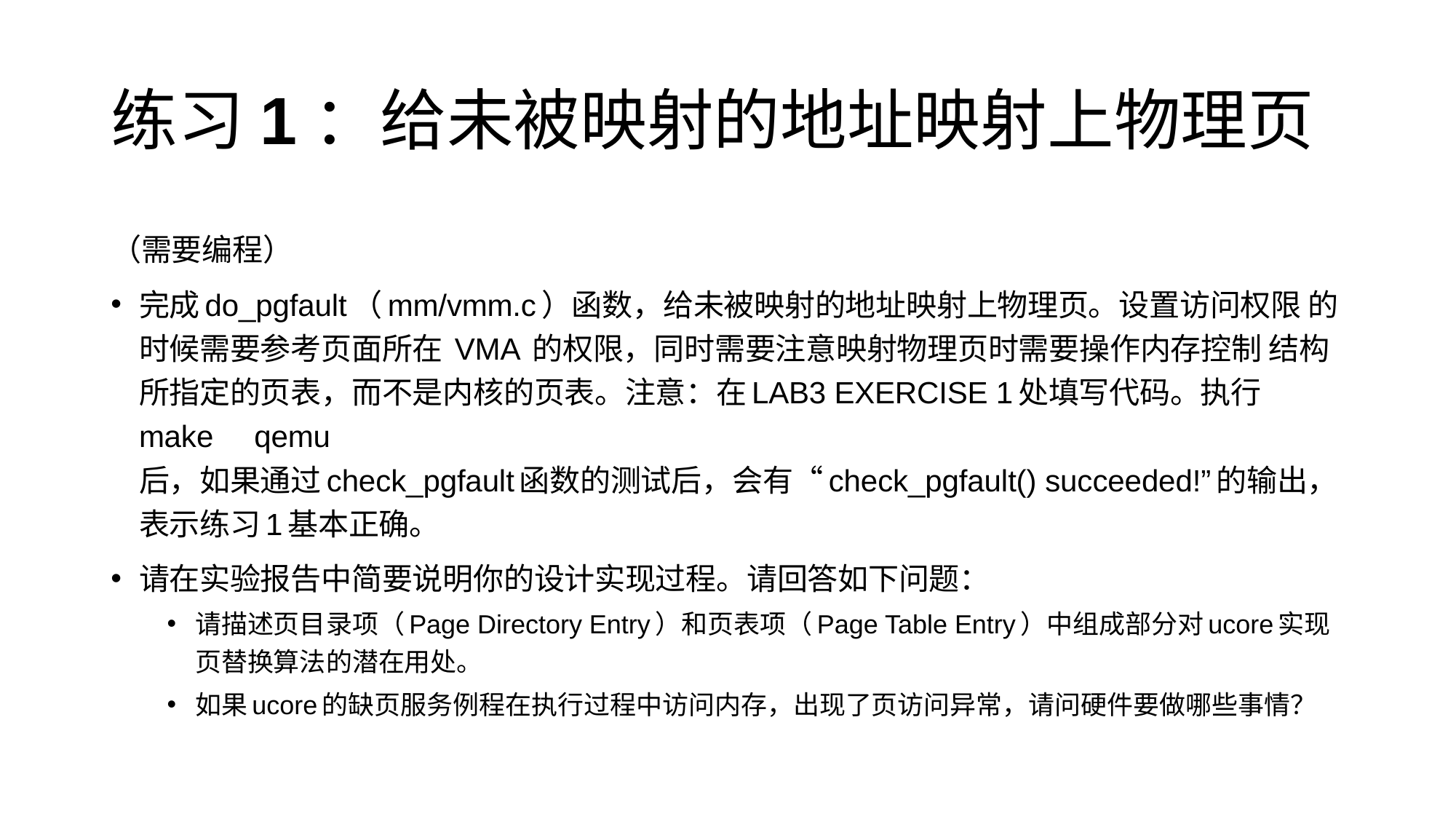

# 练习1：给未被映射的地址映射上物理页
（需要编程）
完成do_pgfault（mm/vmm.c）函数，给未被映射的地址映射上物理页。设置访问权限 的时候需要参考页面所在 VMA 的权限，同时需要注意映射物理页时需要操作内存控制 结构所指定的页表，而不是内核的页表。注意：在LAB3 EXERCISE 1处填写代码。执行
make　qemu
后，如果通过check_pgfault函数的测试后，会有“check_pgfault() succeeded!”的输出，表示练习1基本正确。
请在实验报告中简要说明你的设计实现过程。请回答如下问题：
请描述页目录项（Page Directory Entry）和页表项（Page Table Entry）中组成部分对ucore实现页替换算法的潜在用处。
如果ucore的缺页服务例程在执行过程中访问内存，出现了页访问异常，请问硬件要做哪些事情？